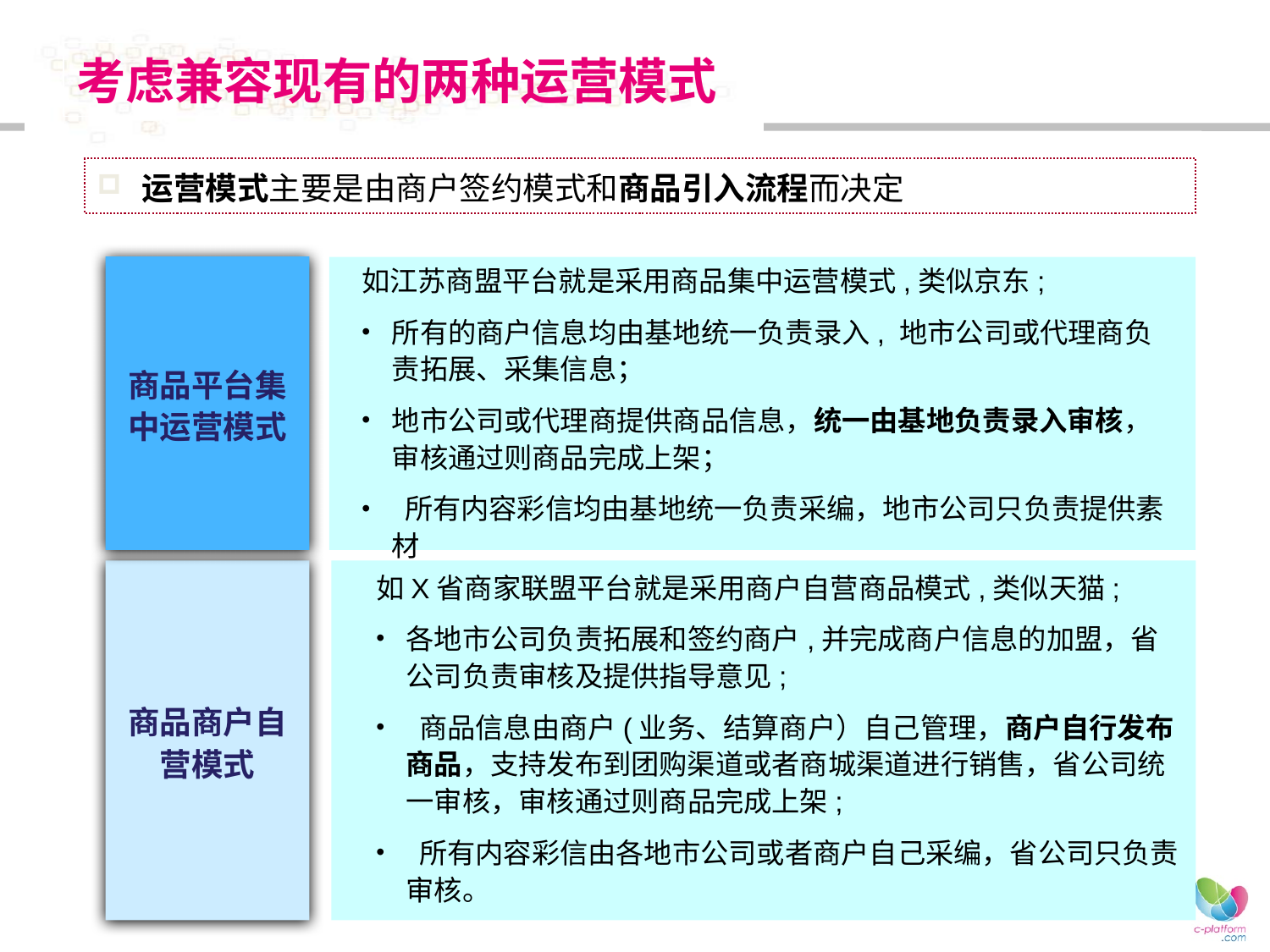

# 考虑兼容现有的两种运营模式
 运营模式主要是由商户签约模式和商品引入流程而决定
如江苏商盟平台就是采用商品集中运营模式,类似京东;
所有的商户信息均由基地统一负责录入, 地市公司或代理商负责拓展、采集信息；
地市公司或代理商提供商品信息，统一由基地负责录入审核， 审核通过则商品完成上架；
 所有内容彩信均由基地统一负责采编，地市公司只负责提供素材
商品平台集中运营模式

商品商户自营模式

如X省商家联盟平台就是采用商户自营商品模式,类似天猫;
各地市公司负责拓展和签约商户,并完成商户信息的加盟，省公司负责审核及提供指导意见;
 商品信息由商户(业务、结算商户）自己管理，商户自行发布商品，支持发布到团购渠道或者商城渠道进行销售，省公司统一审核，审核通过则商品完成上架;
 所有内容彩信由各地市公司或者商户自己采编，省公司只负责审核。